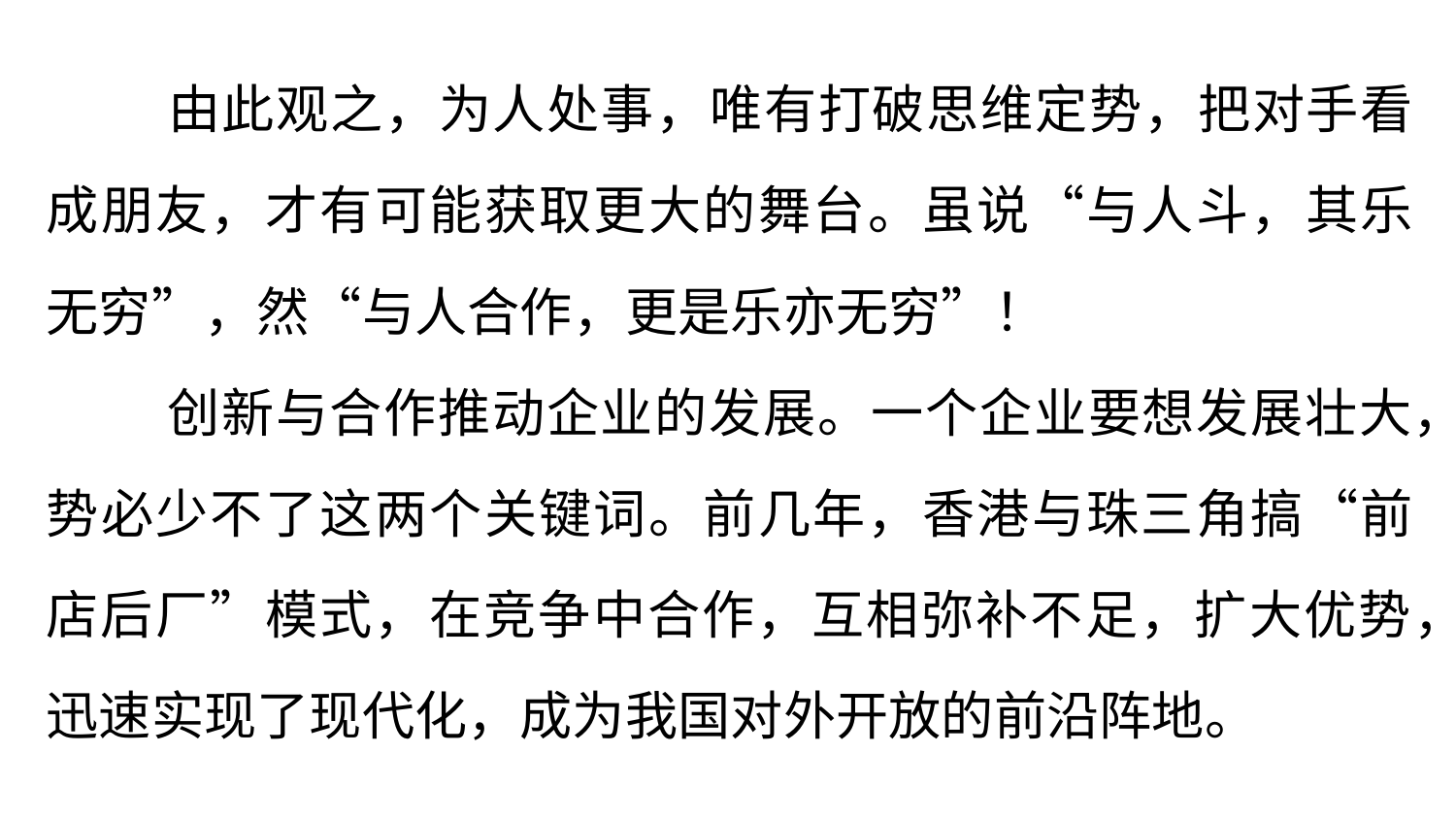

由此观之，为人处事，唯有打破思维定势，把对手看成朋友，才有可能获取更大的舞台。虽说“与人斗，其乐无穷”，然“与人合作，更是乐亦无穷”！
        创新与合作推动企业的发展。一个企业要想发展壮大，势必少不了这两个关键词。前几年，香港与珠三角搞“前店后厂”模式，在竞争中合作，互相弥补不足，扩大优势，迅速实现了现代化，成为我国对外开放的前沿阵地。